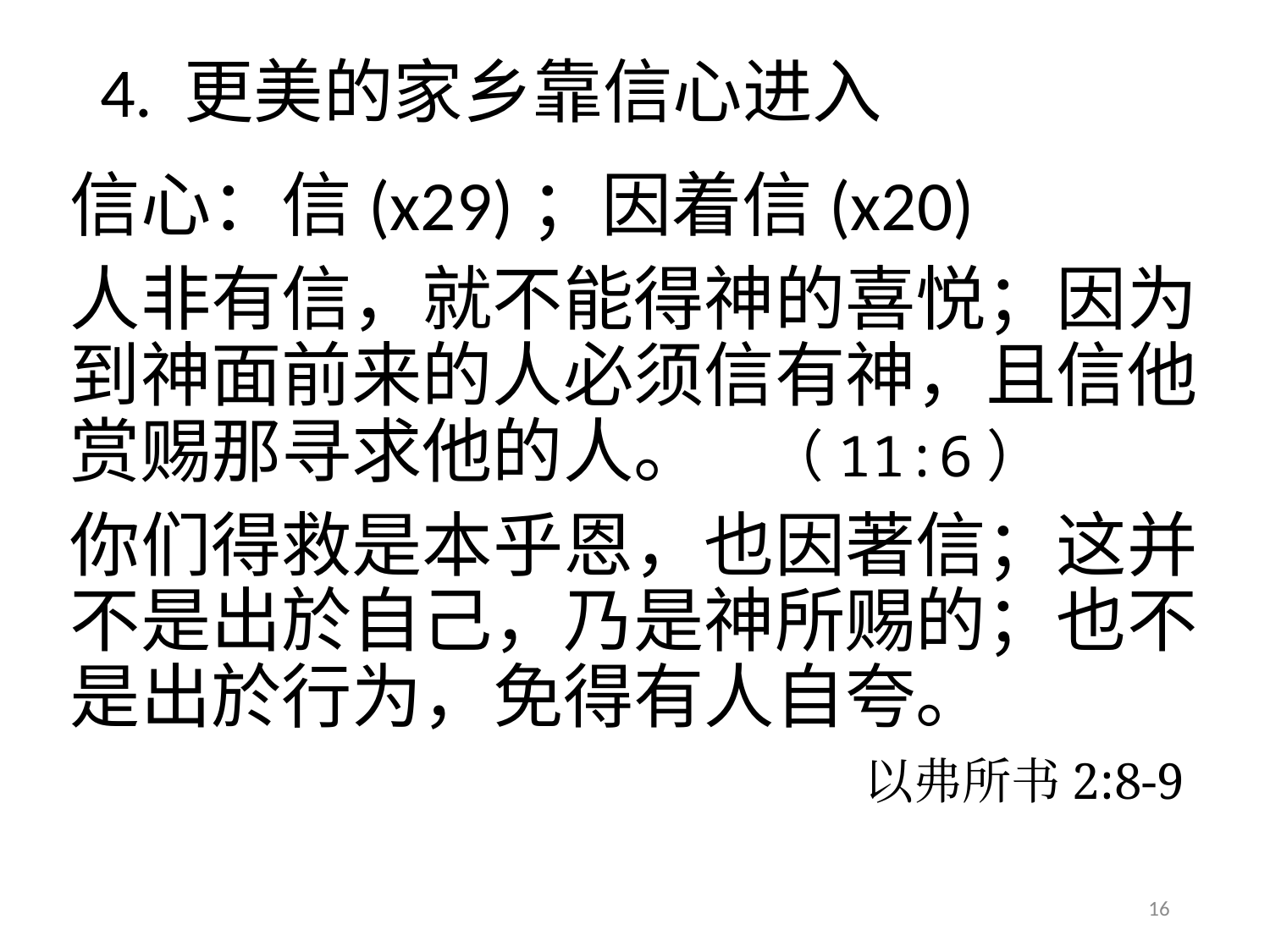

# 4. 更美的家乡靠信心进入
信心：信(x29)；因着信(x20)
人非有信，就不能得神的喜悦；因为到神面前来的人必须信有神，且信他赏赐那寻求他的人。    （11:6）
你们得救是本乎恩，也因著信；这并不是出於自己，乃是神所赐的；也不是出於行为，免得有人自夸。
以弗所书2:8-9
16